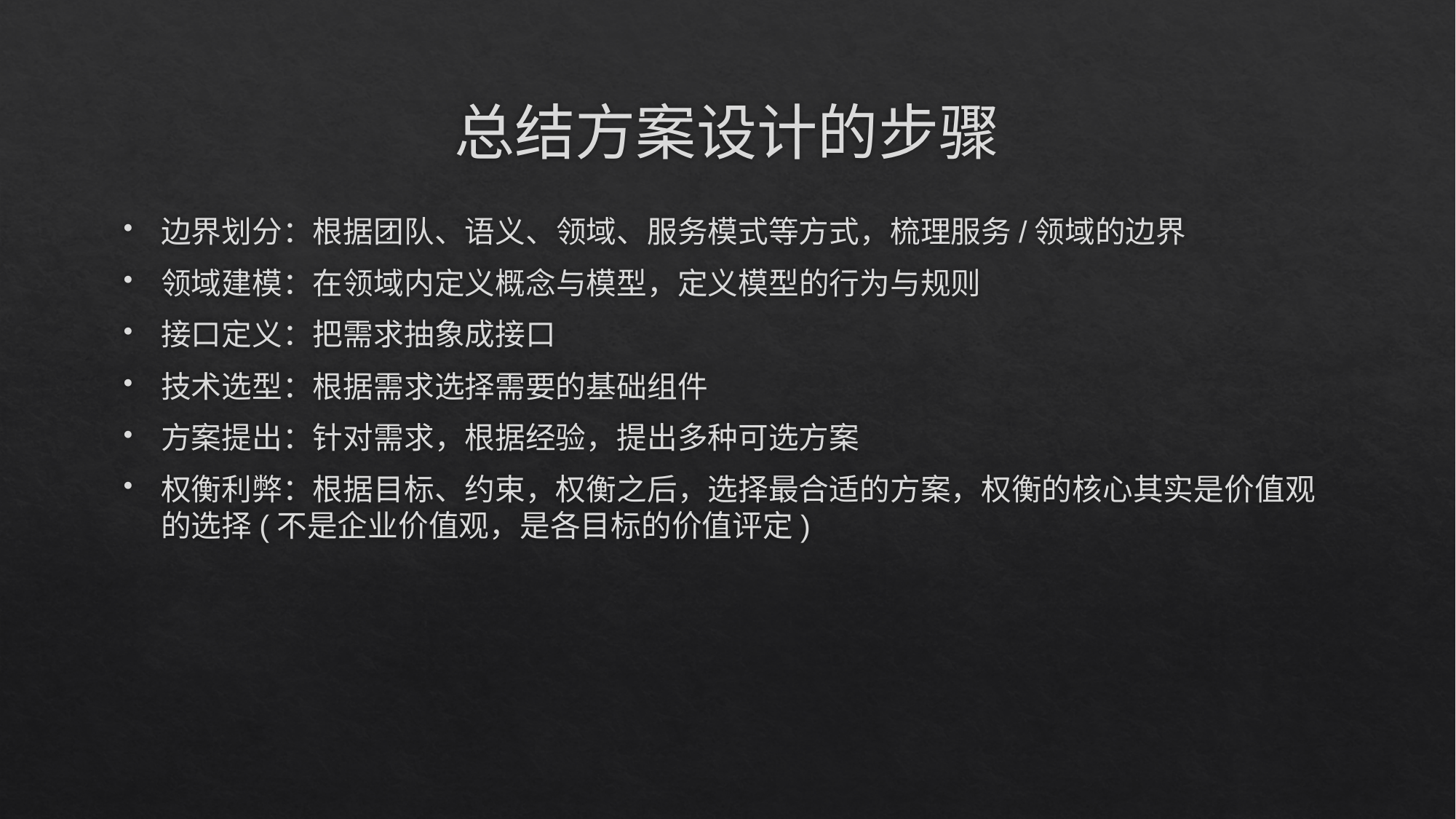

# 总结方案设计的步骤
边界划分：根据团队、语义、领域、服务模式等方式，梳理服务/领域的边界
领域建模：在领域内定义概念与模型，定义模型的行为与规则
接口定义：把需求抽象成接口
技术选型：根据需求选择需要的基础组件
方案提出：针对需求，根据经验，提出多种可选方案
权衡利弊：根据目标、约束，权衡之后，选择最合适的方案，权衡的核心其实是价值观的选择(不是企业价值观，是各目标的价值评定)